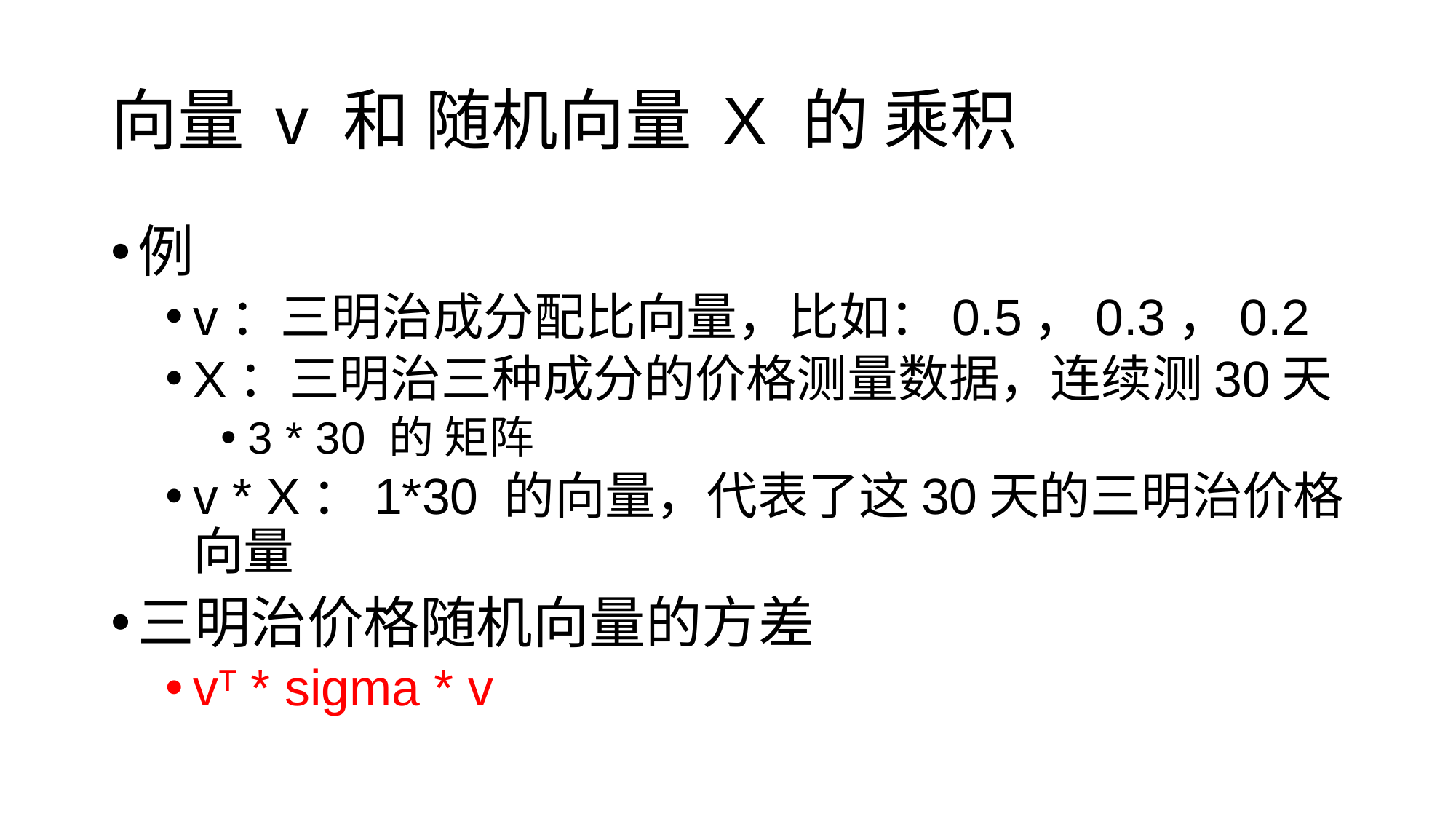

# 向量 v 和 随机向量 X 的 乘积
例
v：三明治成分配比向量，比如：0.5，0.3，0.2
X：三明治三种成分的价格测量数据，连续测30天
3 * 30 的 矩阵
v * X：1*30 的向量，代表了这30天的三明治价格向量
三明治价格随机向量的方差
vT * sigma * v